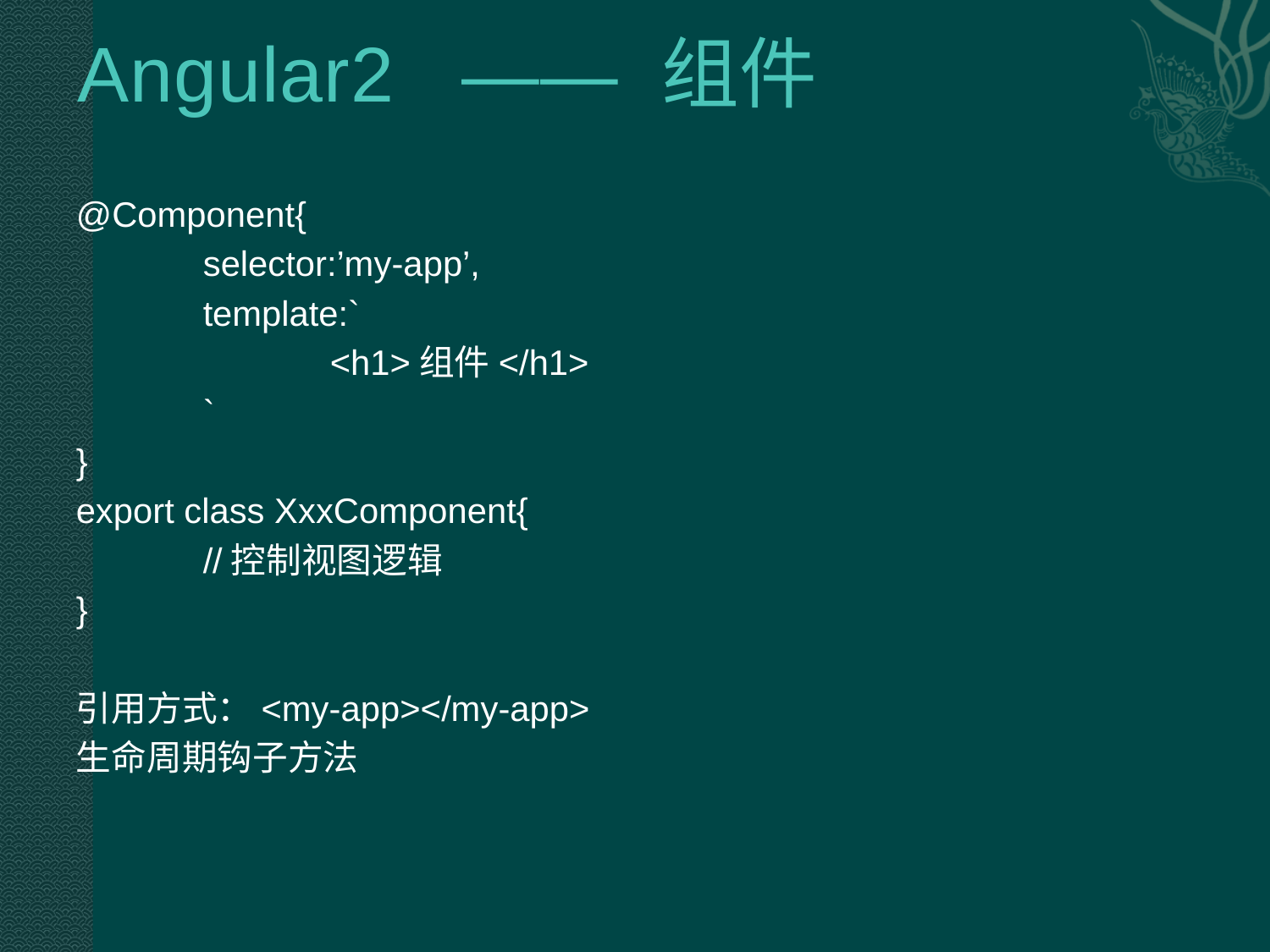

# Angular2   —— 组件

@Component{
	selector:’my-app’,
	template:`
		<h1>组件</h1>
	`
}
export class XxxComponent{
	//控制视图逻辑
}

引用方式：<my-app></my-app>
生命周期钩子方法